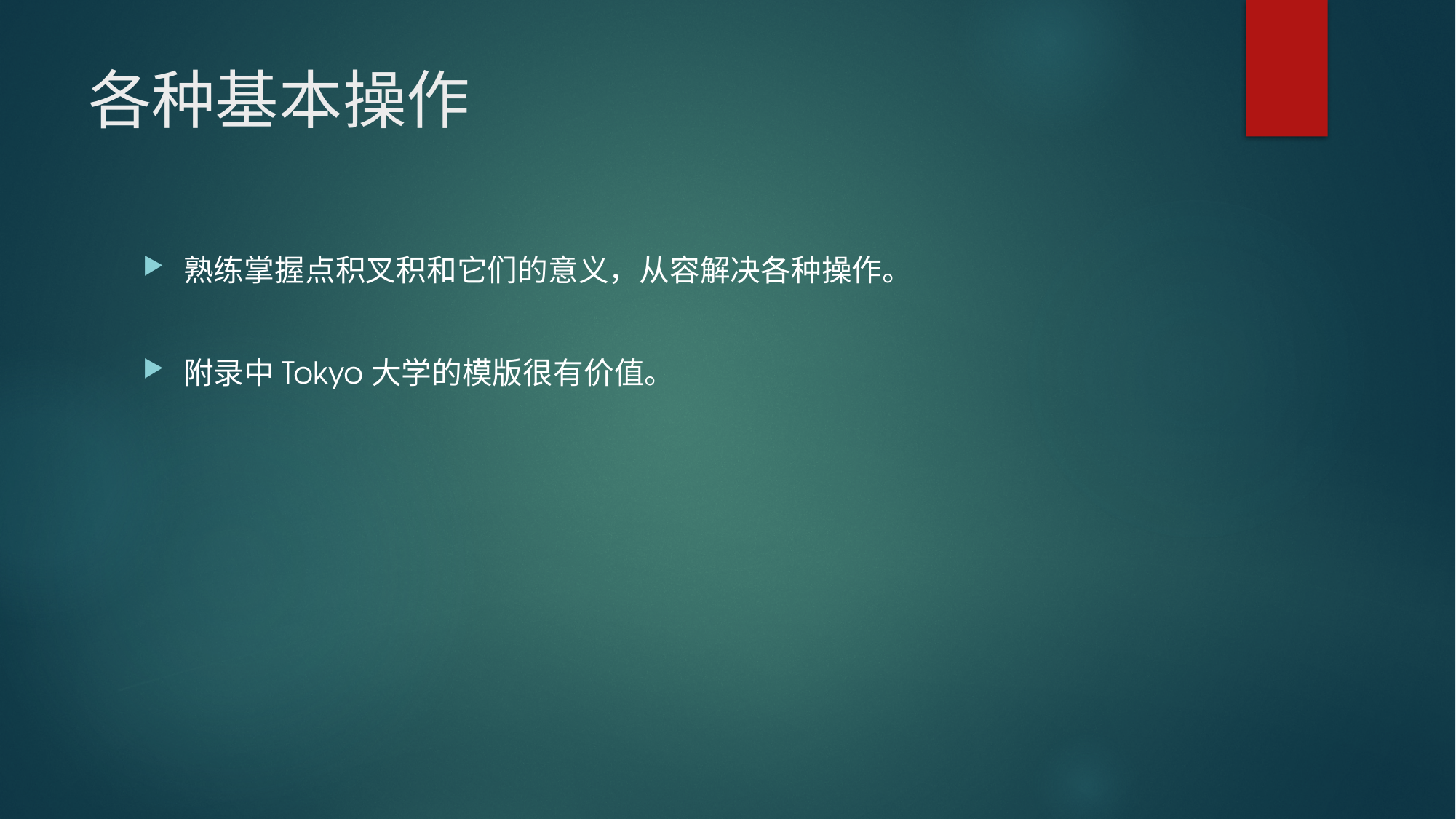

# 各种基本操作
熟练掌握点积叉积和它们的意义，从容解决各种操作。

附录中Tokyo大学的模版很有价值。